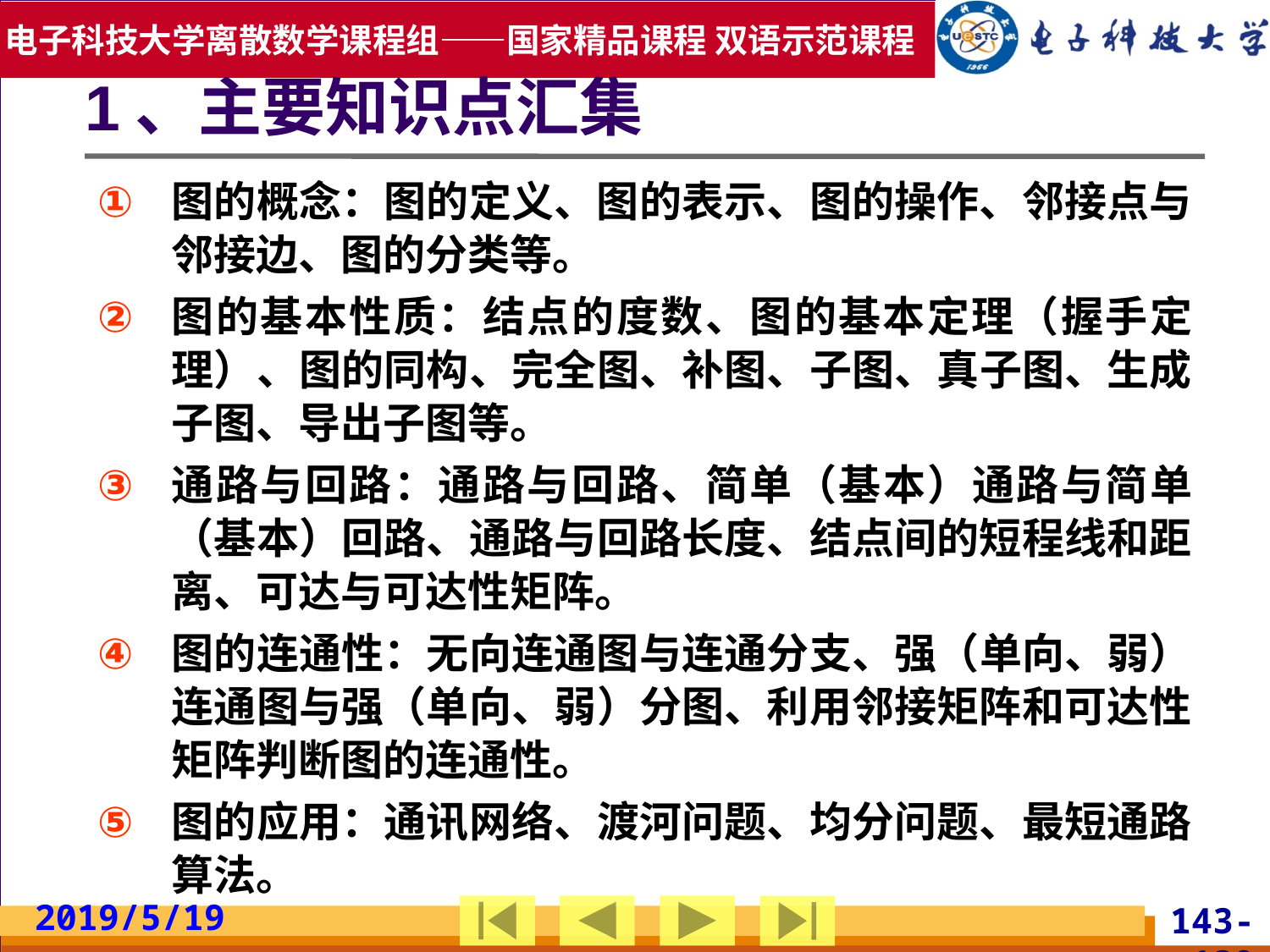

1、主要知识点汇集
图的概念：图的定义、图的表示、图的操作、邻接点与邻接边、图的分类等。
图的基本性质：结点的度数、图的基本定理（握手定理）、图的同构、完全图、补图、子图、真子图、生成子图、导出子图等。
通路与回路：通路与回路、简单（基本）通路与简单（基本）回路、通路与回路长度、结点间的短程线和距离、可达与可达性矩阵。
图的连通性：无向连通图与连通分支、强（单向、弱）连通图与强（单向、弱）分图、利用邻接矩阵和可达性矩阵判断图的连通性。
图的应用：通讯网络、渡河问题、均分问题、最短通路算法。
2019/5/19